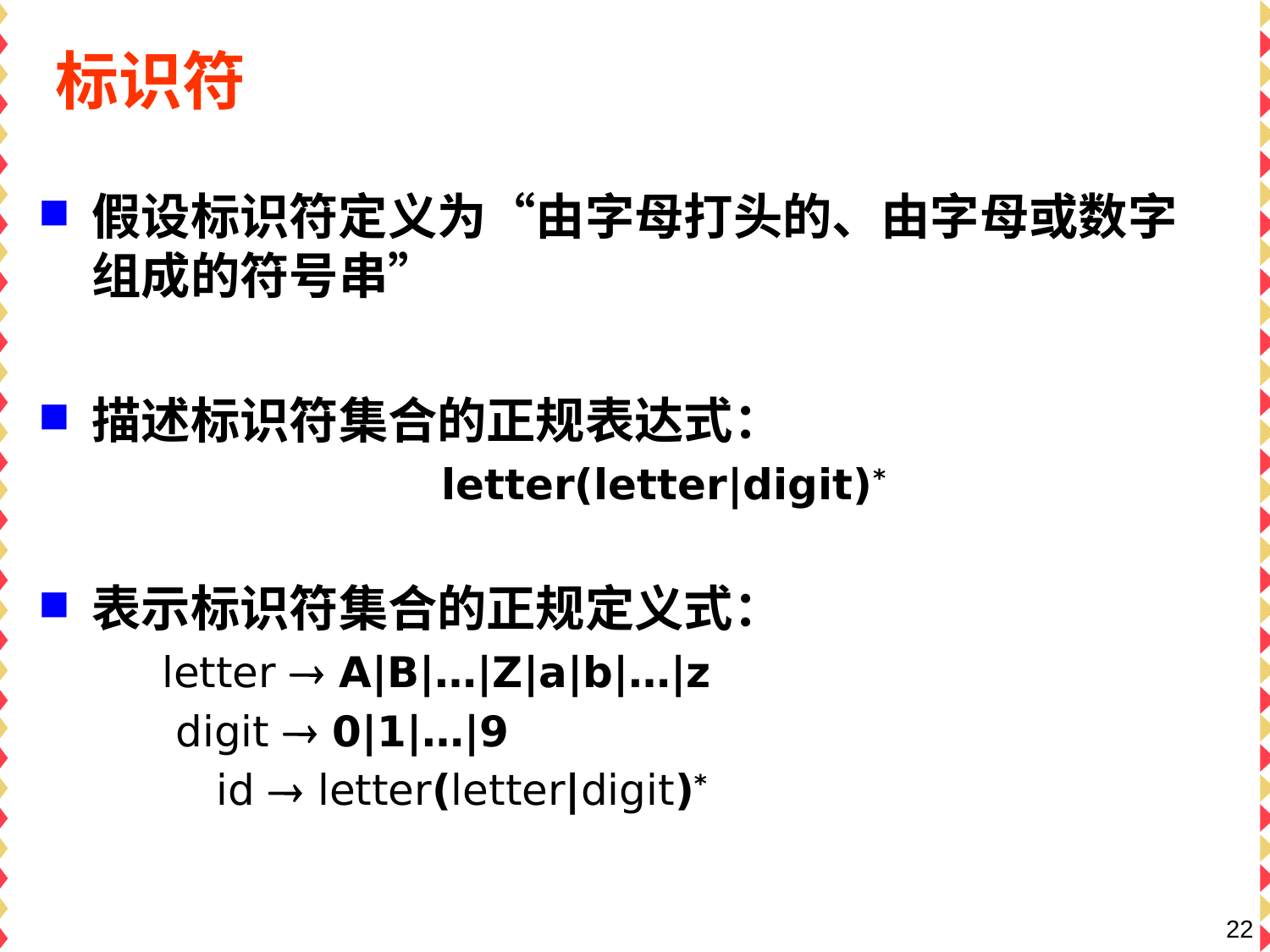

# 标识符
假设标识符定义为“由字母打头的、由字母或数字组成的符号串”

描述标识符集合的正规表达式：
letter(letter|digit)*

表示标识符集合的正规定义式：
    letter → A|B|…|Z|a|b|…|z
     digit → 0|1|…|9
        id → letter(letter|digit)*
22